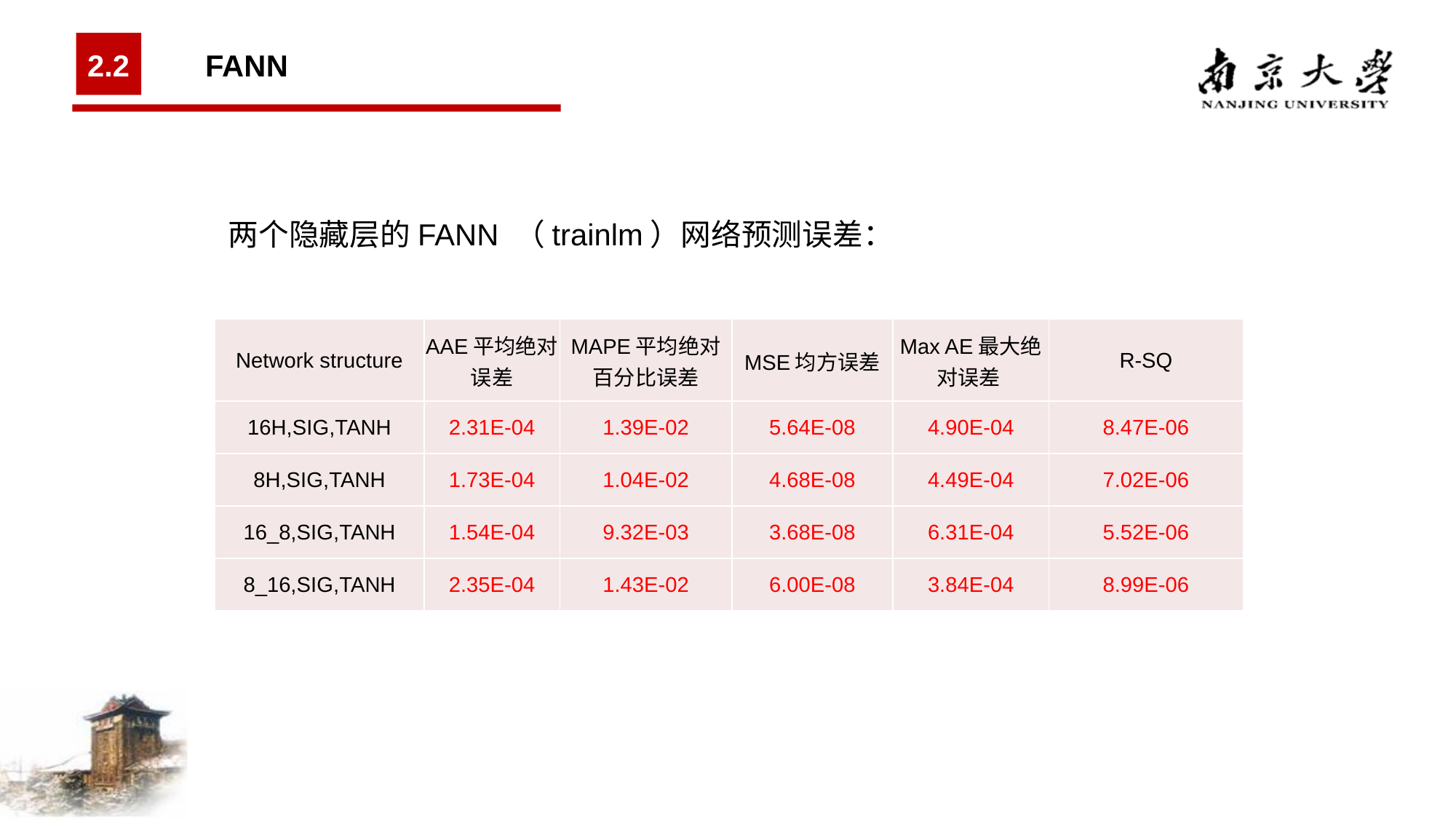

2.2
 FANN
两个隐藏层的FANN （trainlm）网络预测误差：
| Network structure | AAE平均绝对误差 | MAPE平均绝对百分比误差 | MSE均方误差 | Max AE最大绝对误差 | R-SQ |
| --- | --- | --- | --- | --- | --- |
| 16H,SIG,TANH | 2.31E-04 | 1.39E-02 | 5.64E-08 | 4.90E-04 | 8.47E-06 |
| 8H,SIG,TANH | 1.73E-04 | 1.04E-02 | 4.68E-08 | 4.49E-04 | 7.02E-06 |
| 16\_8,SIG,TANH | 1.54E-04 | 9.32E-03 | 3.68E-08 | 6.31E-04 | 5.52E-06 |
| 8\_16,SIG,TANH | 2.35E-04 | 1.43E-02 | 6.00E-08 | 3.84E-04 | 8.99E-06 |